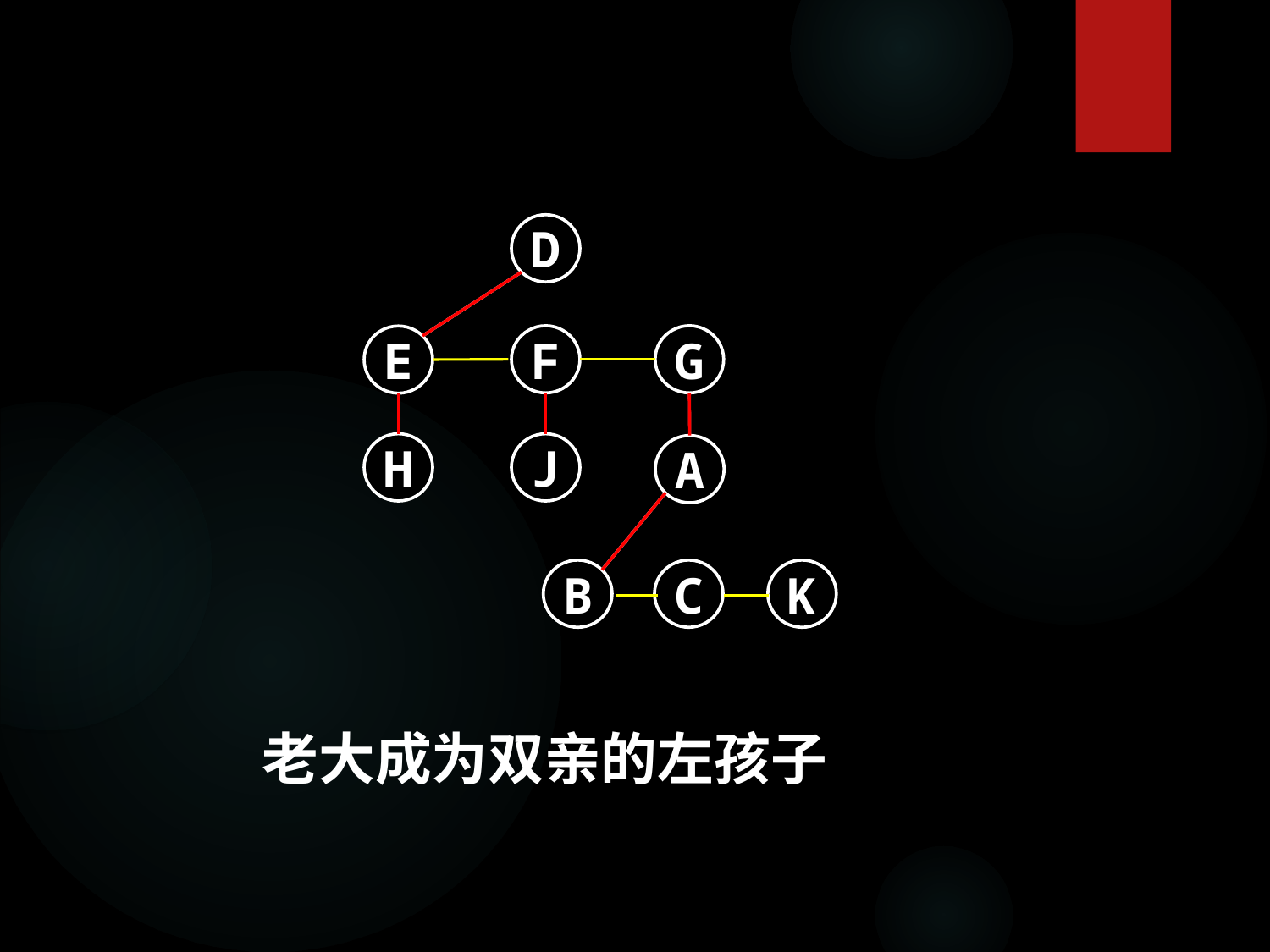

D
F
G
E
H
J
A
B
C
K
老大成为双亲的左孩子